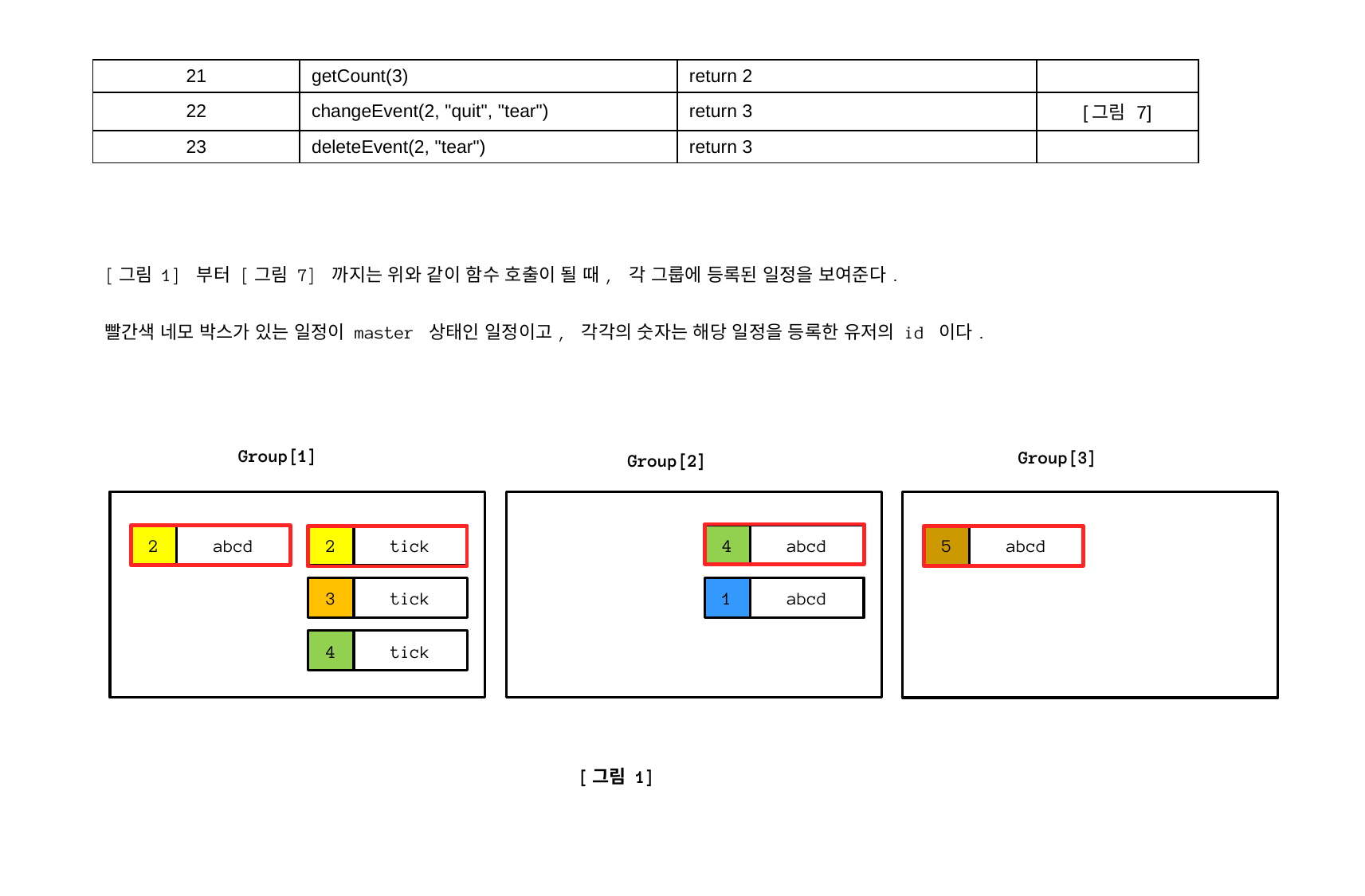

| 21 | getCount(3) | return 2 |  |
| --- | --- | --- | --- |
| 22 | changeEvent(2, "quit", "tear") | return 3 | [그림 7] |
| 23 | deleteEvent(2, "tear") | return 3 |  |
[그림 1] 부터 [그림 7] 까지는 위와 같이 함수 호출이 될 때, 각 그룹에 등록된 일정을 보여준다.

빨간색 네모 박스가 있는 일정이 master 상태인 일정이고, 각각의 숫자는 해당 일정을 등록한 유저의 id 이다.
Group[1]
Group[3]
5
abcd

Group[2]

4
abcd
1
abcd

2
abcd
2
tick

3
tick
4
tick

[그림 1]